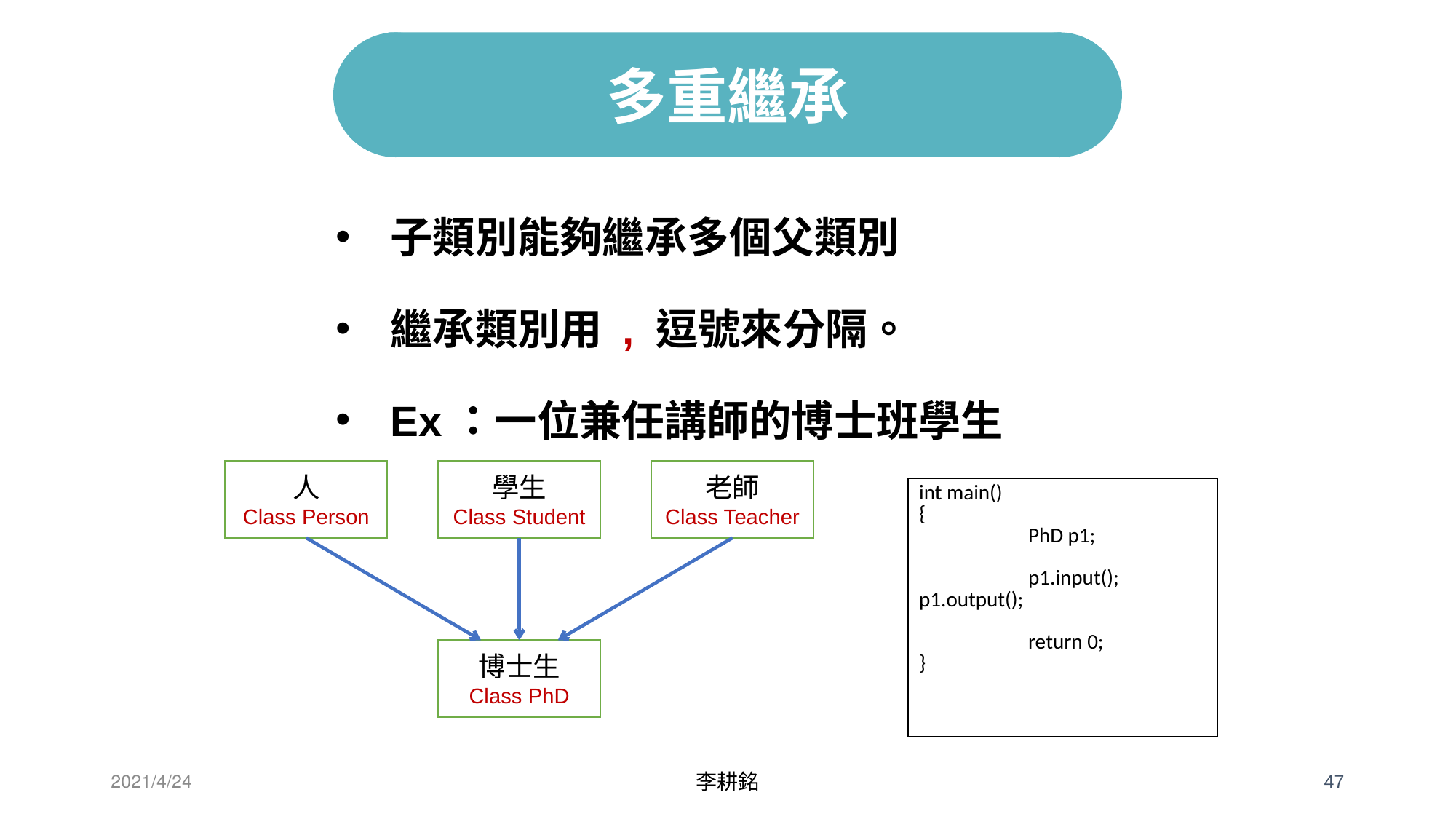

# 多重繼承
子類別能夠繼承多個父類別
繼承類別用 , 逗號來分隔。
Ex：一位兼任講師的博士班學生

人
Class Person
學生
Class Student
老師
Class Teacher
| int main() { PhD p1; p1.input(); p1.output(); return 0; } |
| --- |
博士生
Class PhD
2021/4/24
李耕銘
 47